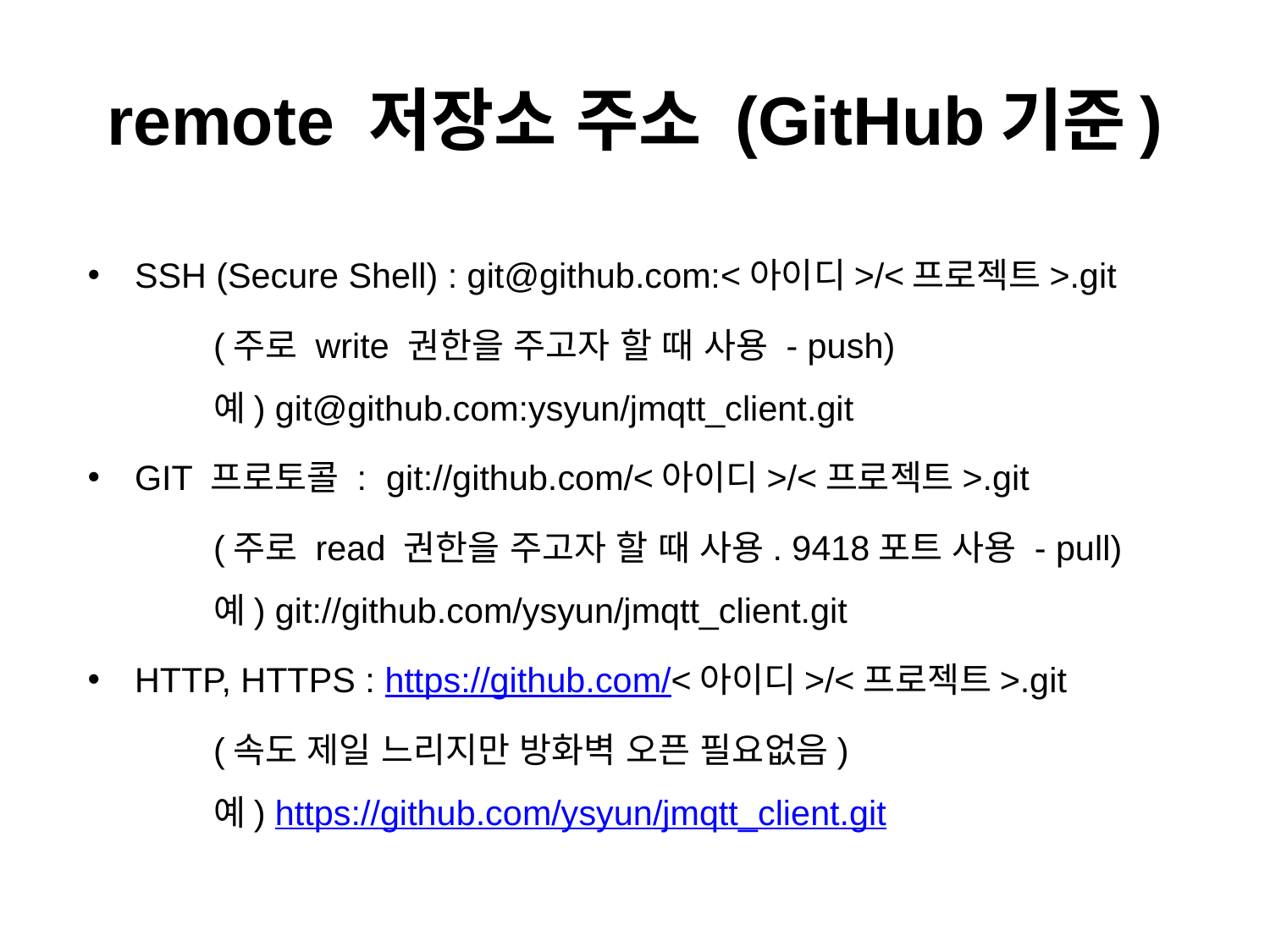

# remote 저장소 주소 (GitHub기준)
SSH (Secure Shell) : git@github.com:<아이디>/<프로젝트>.git
	(주로 write 권한을 주고자 할 때 사용 - push)
	예) git@github.com:ysyun/jmqtt_client.git
GIT 프로토콜 :  git://github.com/<아이디>/<프로젝트>.git
	(주로 read 권한을 주고자 할 때 사용. 9418포트 사용 - pull)
	예) git://github.com/ysyun/jmqtt_client.git
HTTP, HTTPS : https://github.com/<아이디>/<프로젝트>.git
	(속도 제일 느리지만 방화벽 오픈 필요없음)
	예) https://github.com/ysyun/jmqtt_client.git